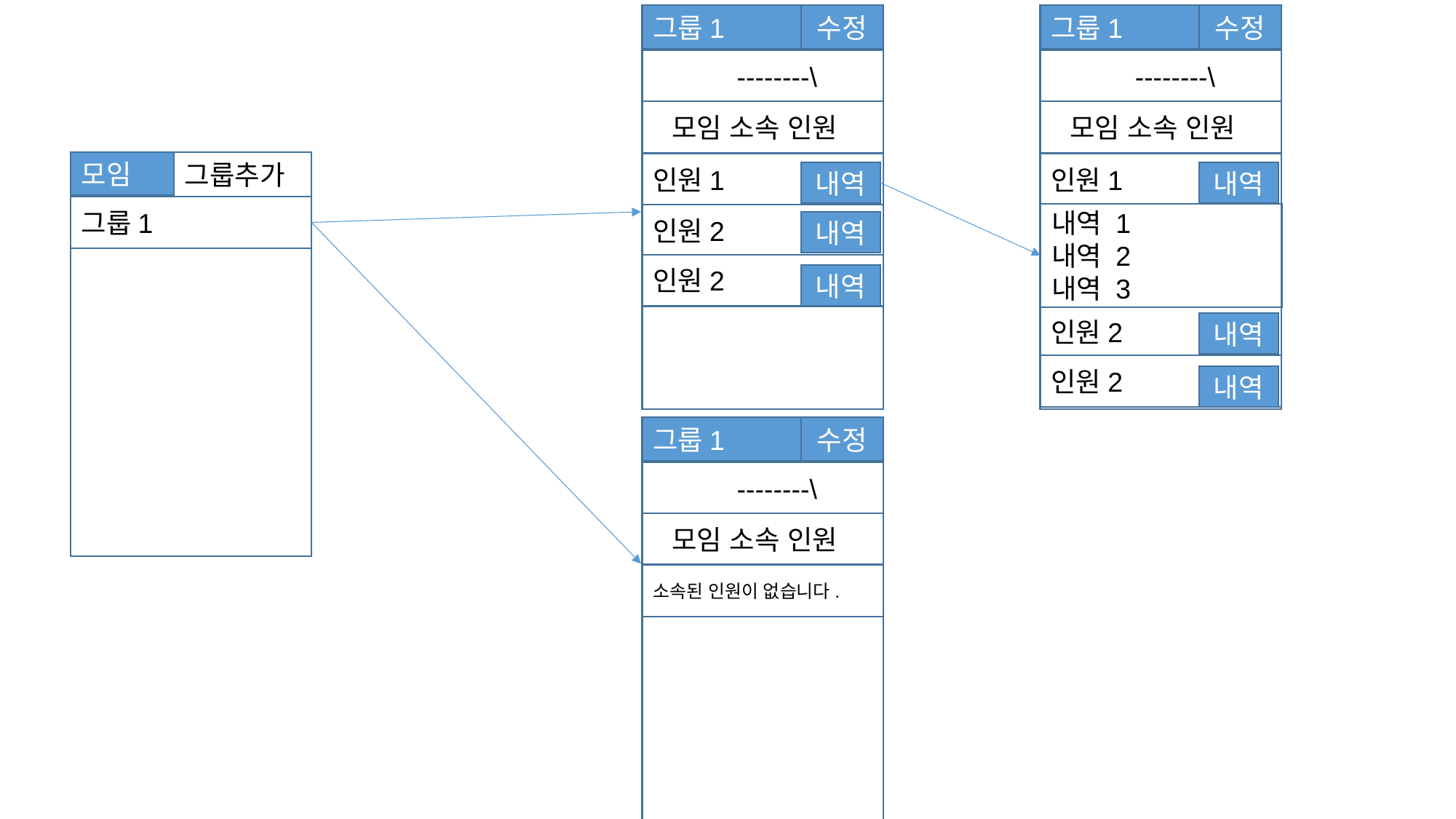

그룹1
수정

           --------\
  모임 소속 인원
인원1
내역
인원2
내역
인원2
내역
그룹1
수정

           --------\
  모임 소속 인원
인원1
내역
내역 1
내역 2
내역 3
인원2
내역
인원2
내역
모임
그룹추가

그룹1
그룹1
수정

           --------\
  모임 소속 인원
소속된 인원이 없습니다.